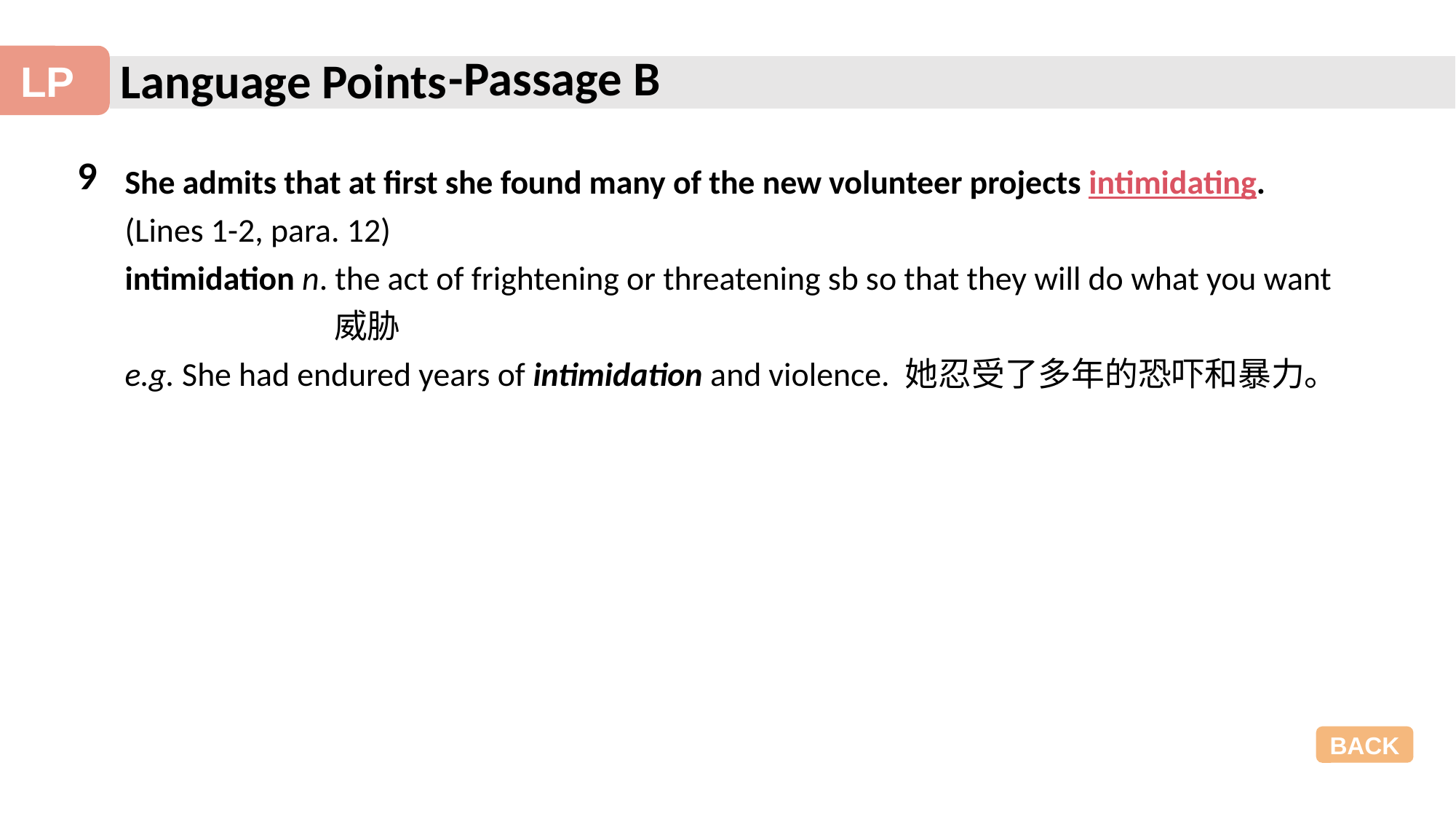

-Passage B
9
She admits that at first she found many of the new volunteer projects intimidating.
(Lines 1-2, para. 12)
intimidation n. the act of frightening or threatening sb so that they will do what you want
                           威胁
e.g. She had endured years of intimidation and violence. 她忍受了多年的恐吓和暴力。
BACK